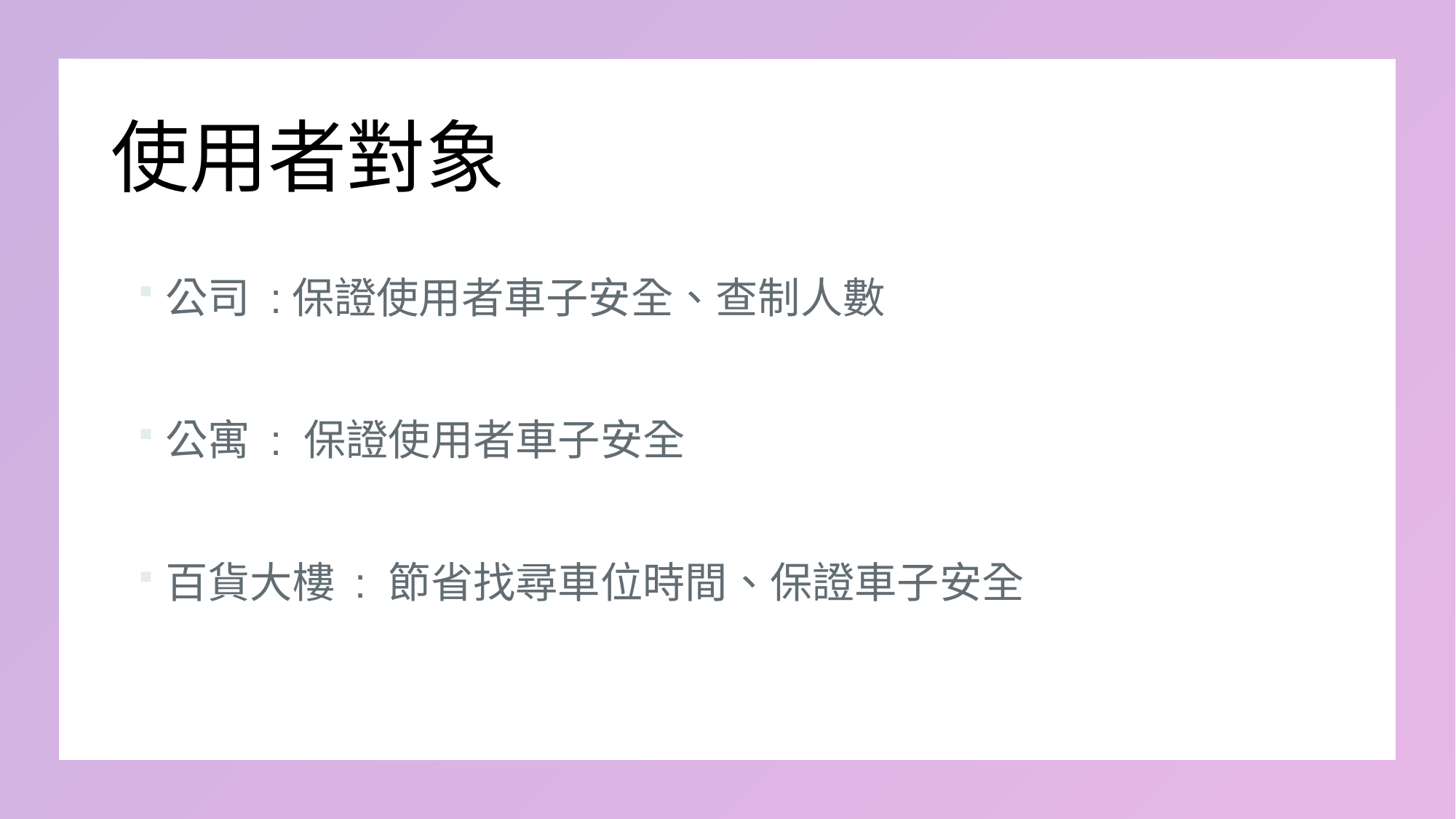

# 使用者對象
公司 :保證使用者車子安全、查制人數

公寓 : 保證使用者車子安全

百貨大樓 : 節省找尋車位時間、保證車子安全